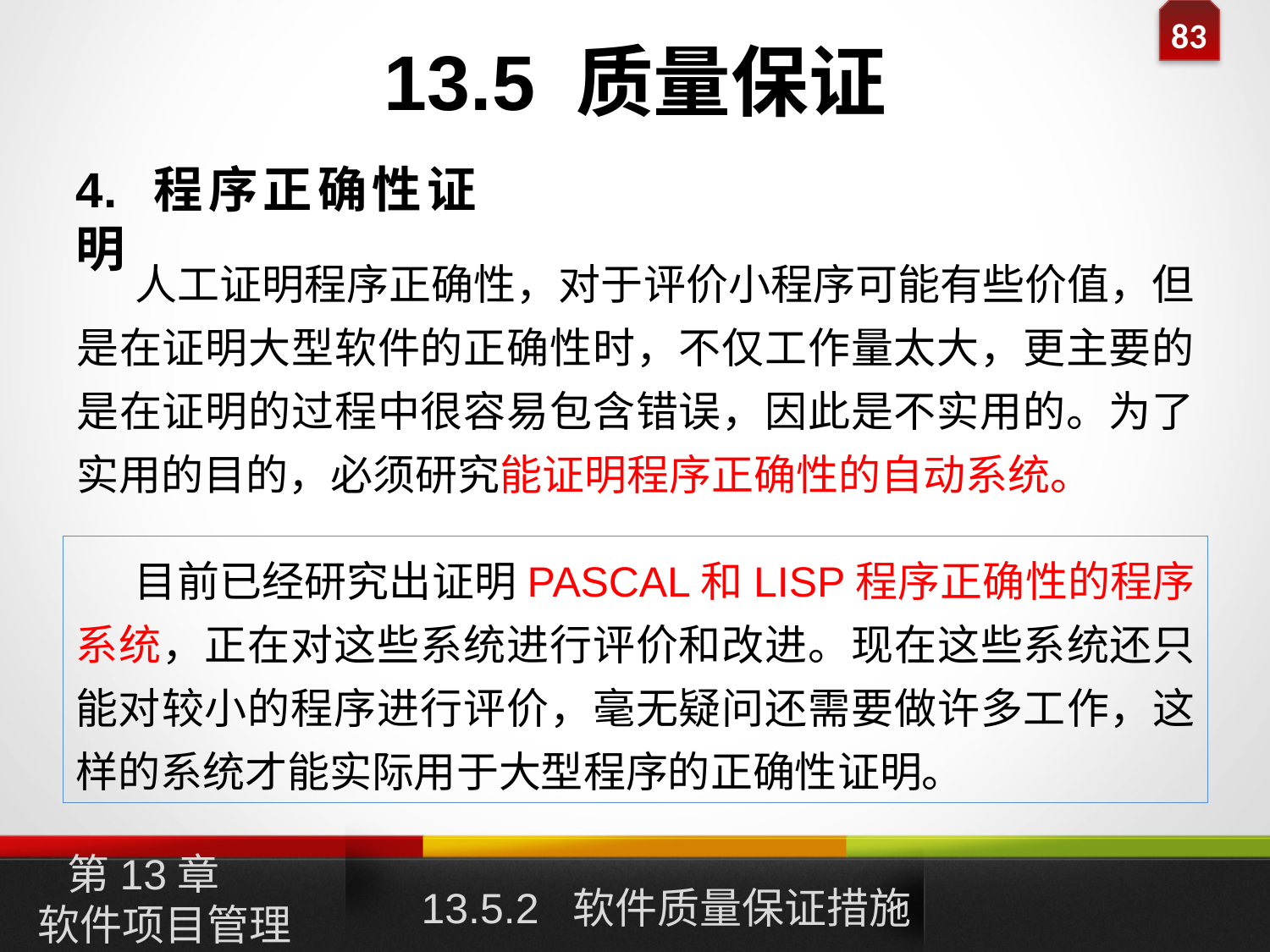

# 13.5 质量保证
4. 程序正确性证明
     人工证明程序正确性，对于评价小程序可能有些价值，但是在证明大型软件的正确性时，不仅工作量太大，更主要的是在证明的过程中很容易包含错误，因此是不实用的。为了实用的目的，必须研究能证明程序正确性的自动系统。
     目前已经研究出证明PASCAL和LISP程序正确性的程序系统，正在对这些系统进行评价和改进。现在这些系统还只能对较小的程序进行评价，毫无疑问还需要做许多工作，这样的系统才能实际用于大型程序的正确性证明。
第13章
软件项目管理
13.5.2  软件质量保证措施